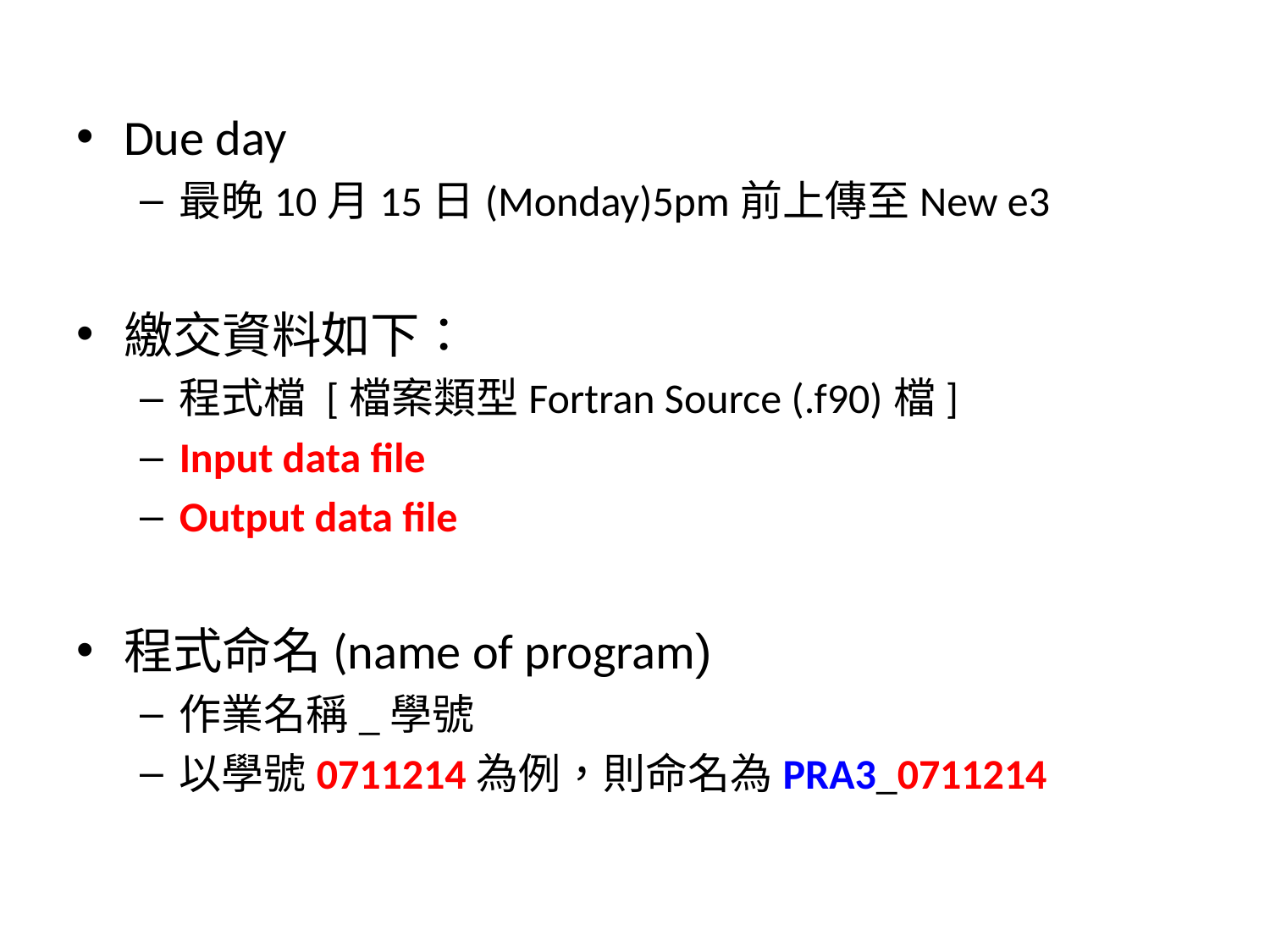

Due day
最晚10月15日(Monday)5pm前上傳至New e3

繳交資料如下：
程式檔 [檔案類型Fortran Source (.f90)檔]
Input data file
Output data file

程式命名(name of program)
作業名稱_學號
以學號0711214為例，則命名為PRA3_0711214